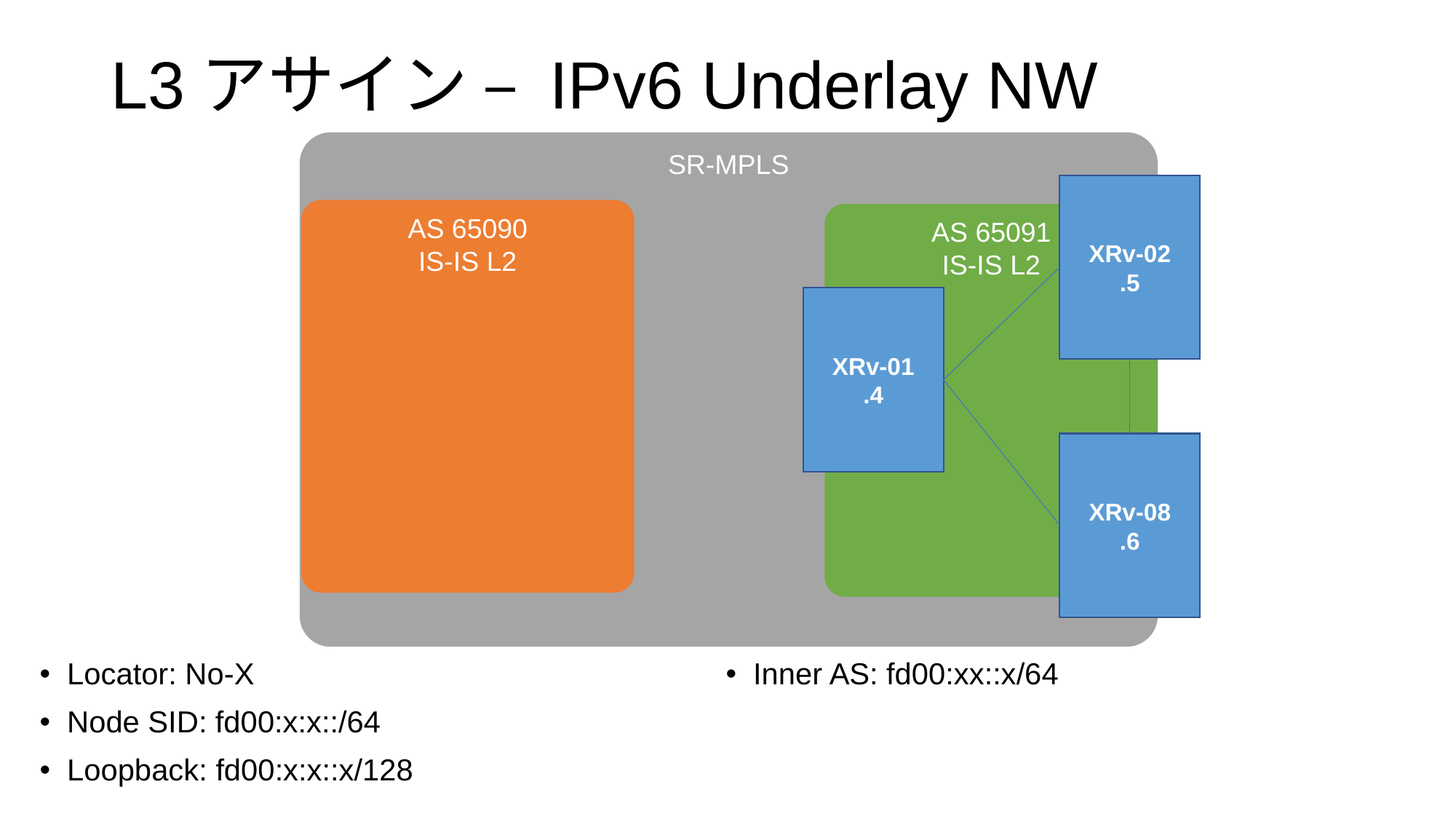

# L3アサイン – IPv6 Underlay NW
SR-MPLS
XRv-02
.5
AS 65090
IS-IS L2
AS 65091
IS-IS L2
XRv-01
.4
XRv-08
.6
Locator: No-X
Node SID: fd00:x:x::/64
Loopback: fd00:x:x::x/128
Inner AS: fd00:xx::x/64